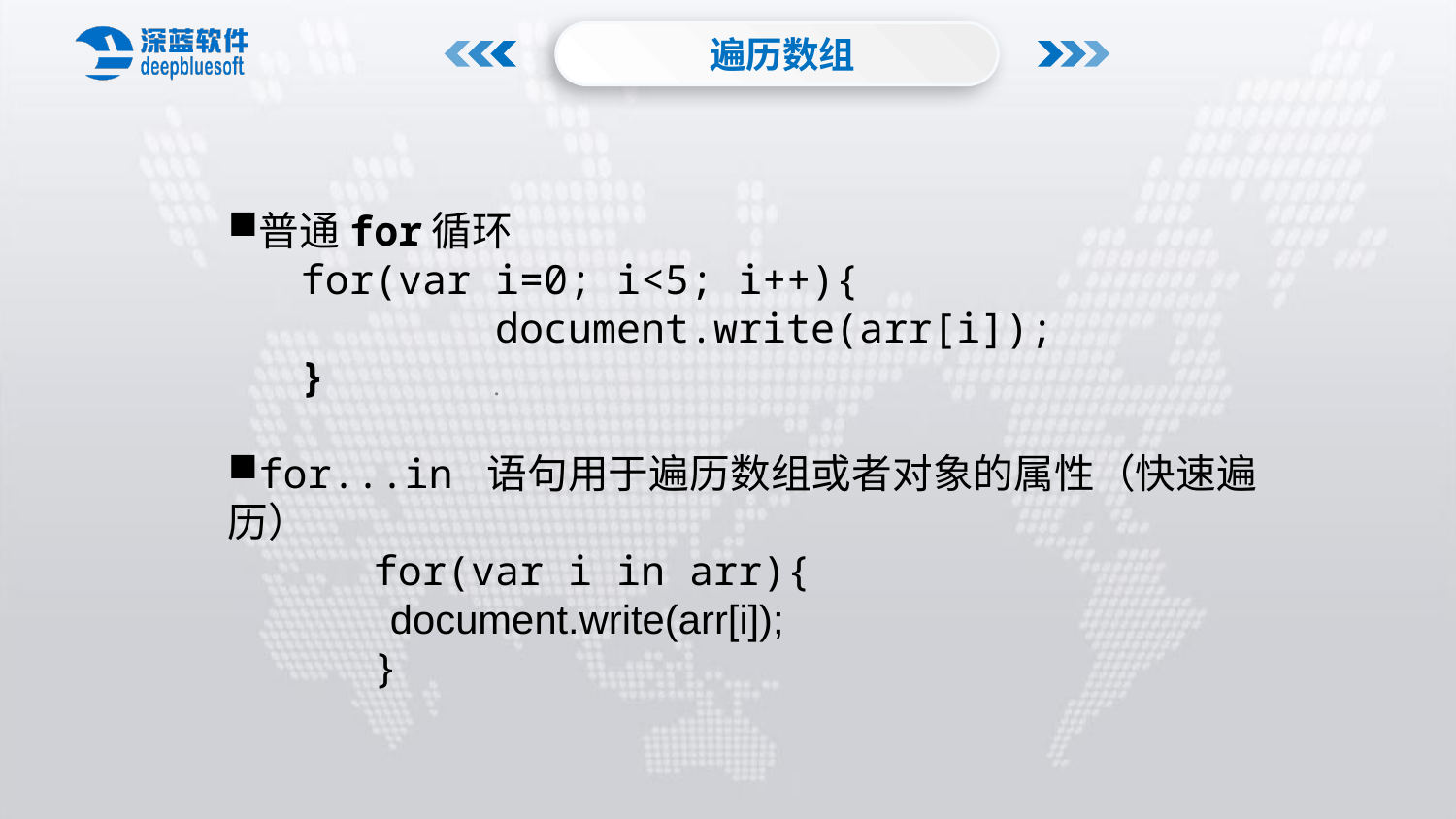

遍历数组

普通for循环
for(var i=0; i<5; i++){
        document.write(arr[i]);
}

for...in 语句用于遍历数组或者对象的属性（快速遍历）
	for(var i in arr){
        document.write(arr[i]);
	}